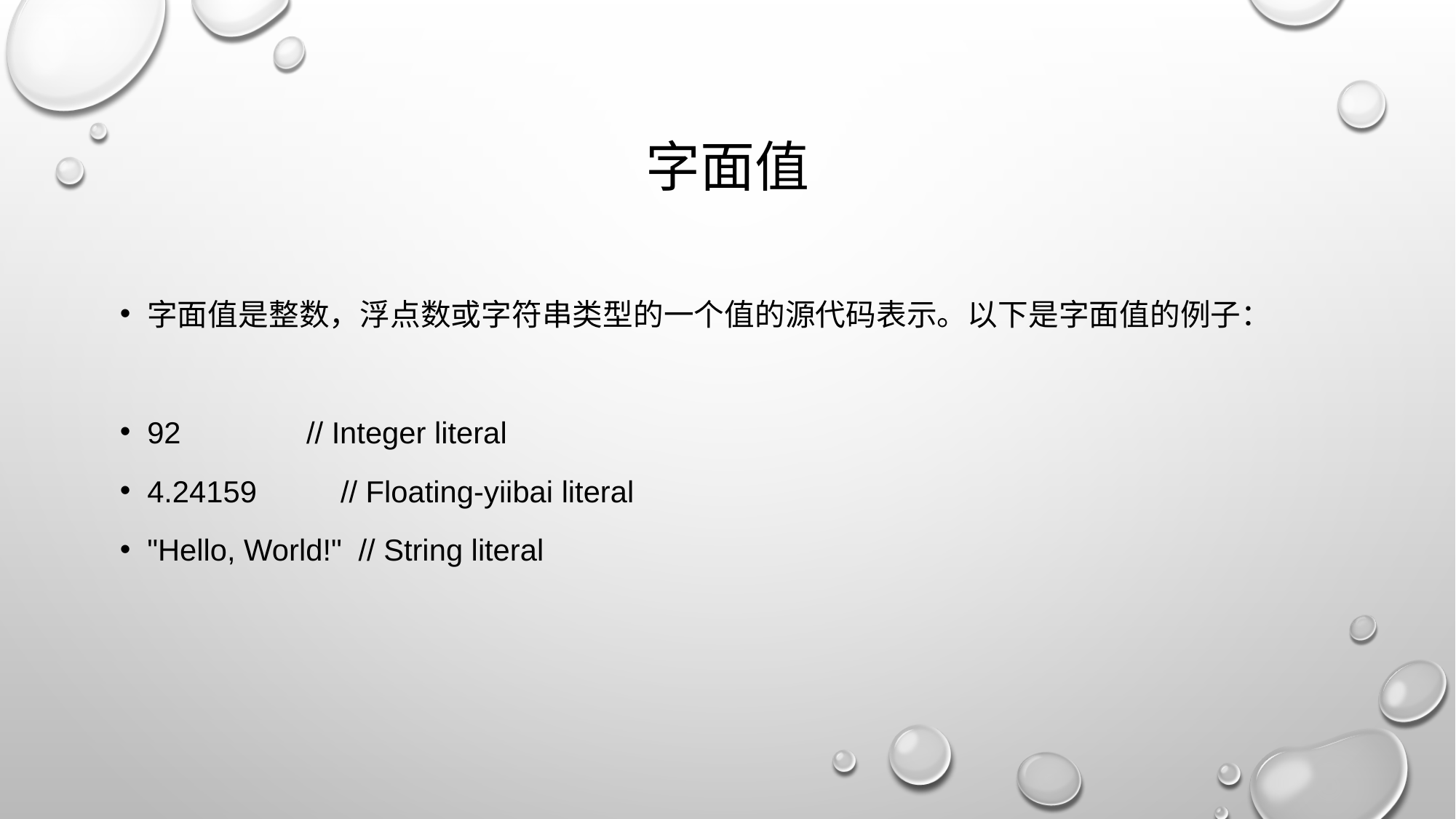

# 字面值
字面值是整数，浮点数或字符串类型的一个值的源代码表示。以下是字面值的例子：

92               // Integer literal
4.24159          // Floating-yiibai literal
"Hello, World!"  // String literal